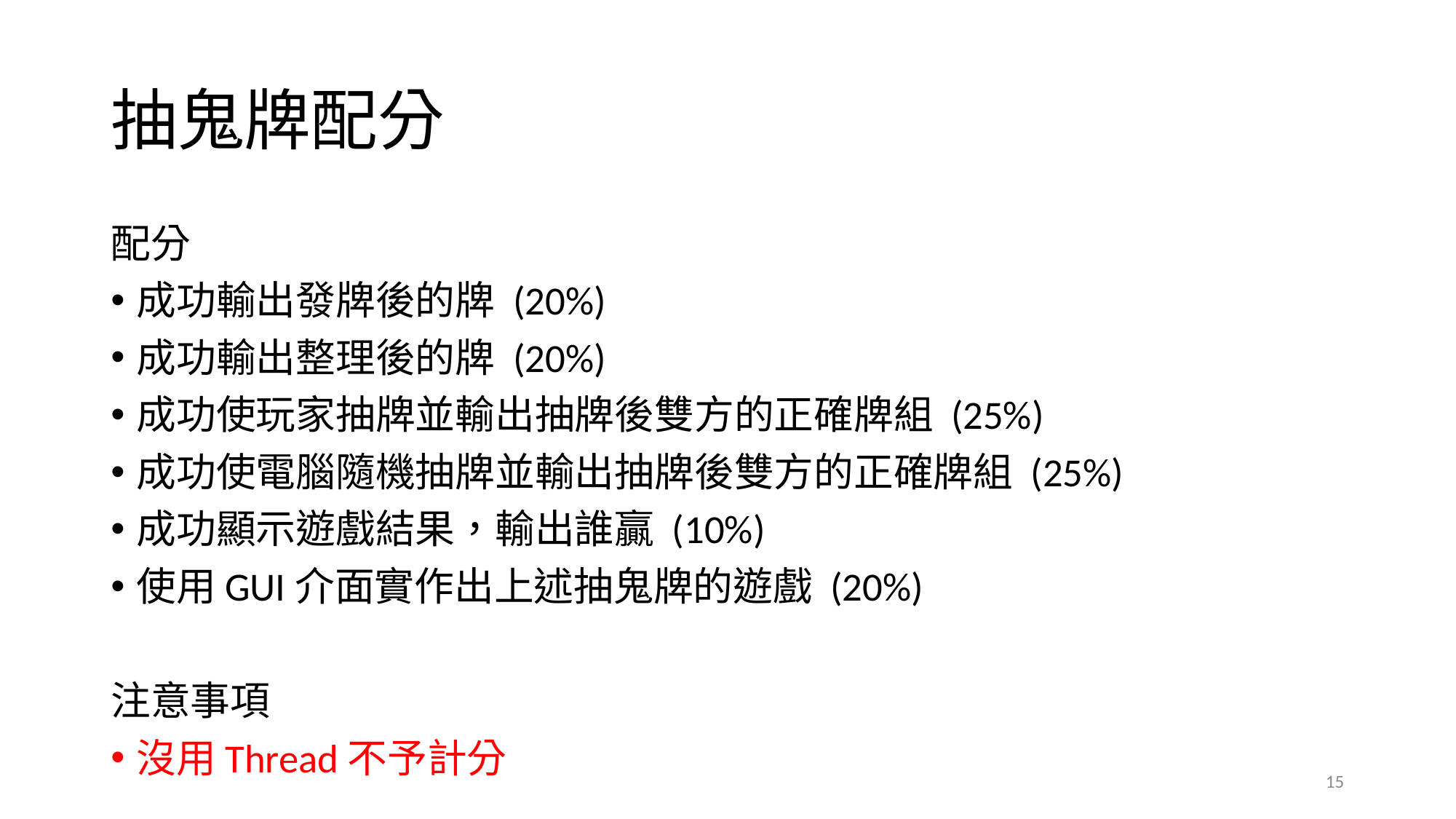

# 抽鬼牌配分
配分
成功輸出發牌後的牌 (20%)
成功輸出整理後的牌 (20%)
成功使玩家抽牌並輸出抽牌後雙方的正確牌組 (25%)
成功使電腦隨機抽牌並輸出抽牌後雙方的正確牌組 (25%)
成功顯示遊戲結果，輸出誰贏 (10%)
使用GUI介面實作出上述抽鬼牌的遊戲 (20%)

注意事項
沒用Thread不予計分

15